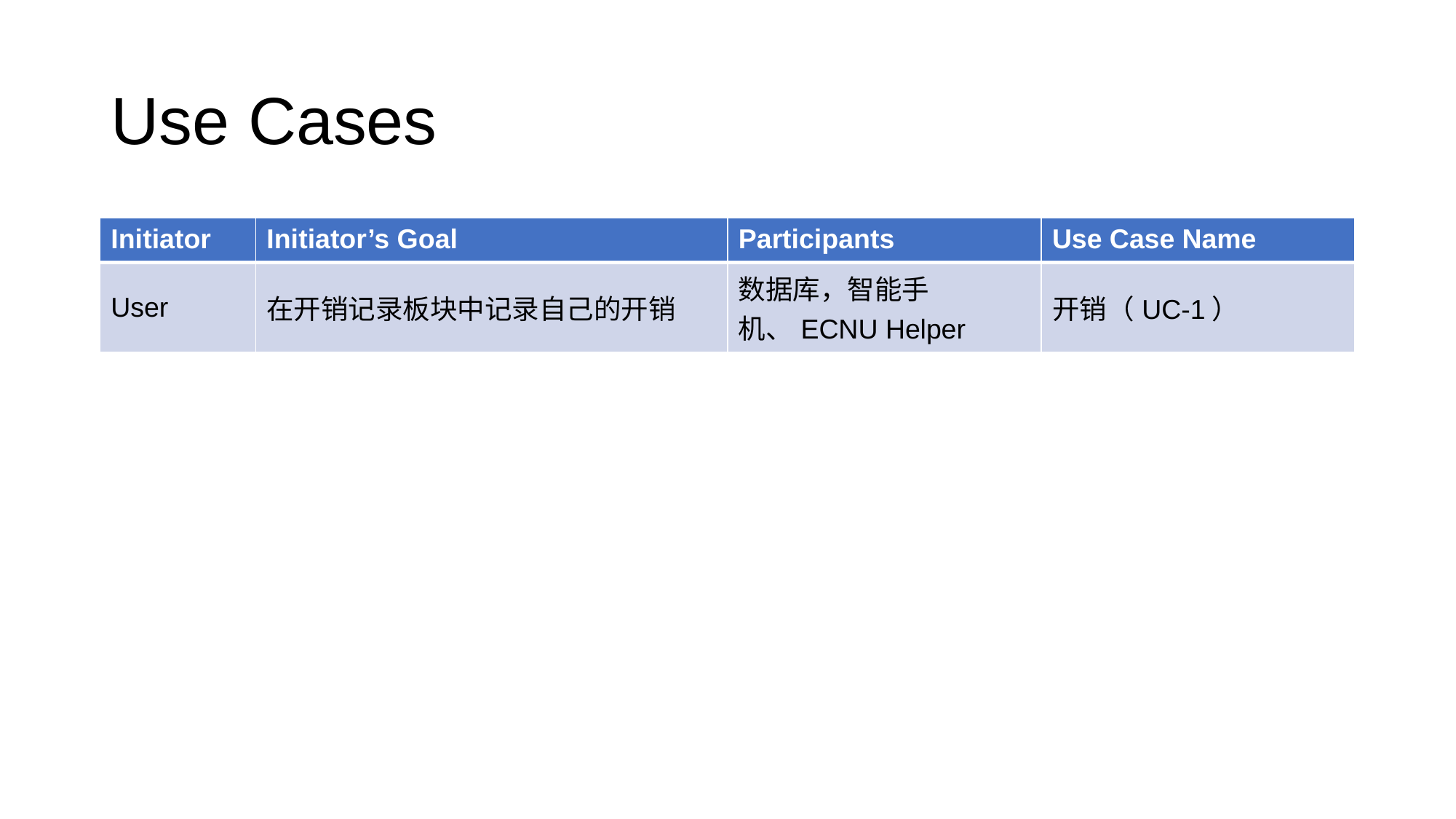

# Use Cases
| Initiator | Initiator’s Goal | Participants | Use Case Name |
| --- | --- | --- | --- |
| User | 在开销记录板块中记录自己的开销 | 数据库，智能手机、ECNU Helper | 开销（UC-1） |